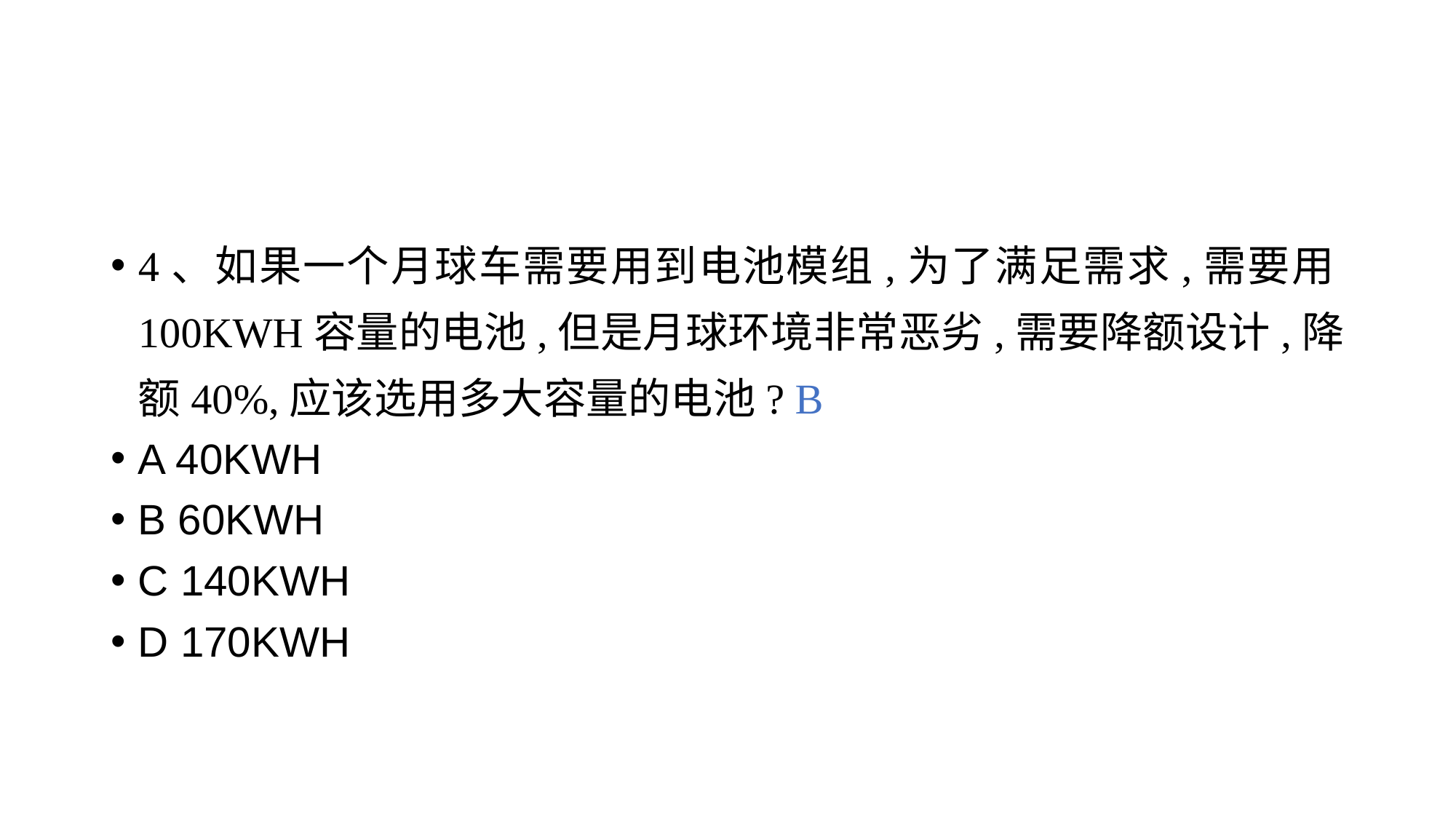

#
4、如果一个月球车需要用到电池模组,为了满足需求,需要用100KWH容量的电池,但是月球环境非常恶劣,需要降额设计,降额40%,应该选用多大容量的电池? B
A 40KWH
B 60KWH
C 140KWH
D 170KWH